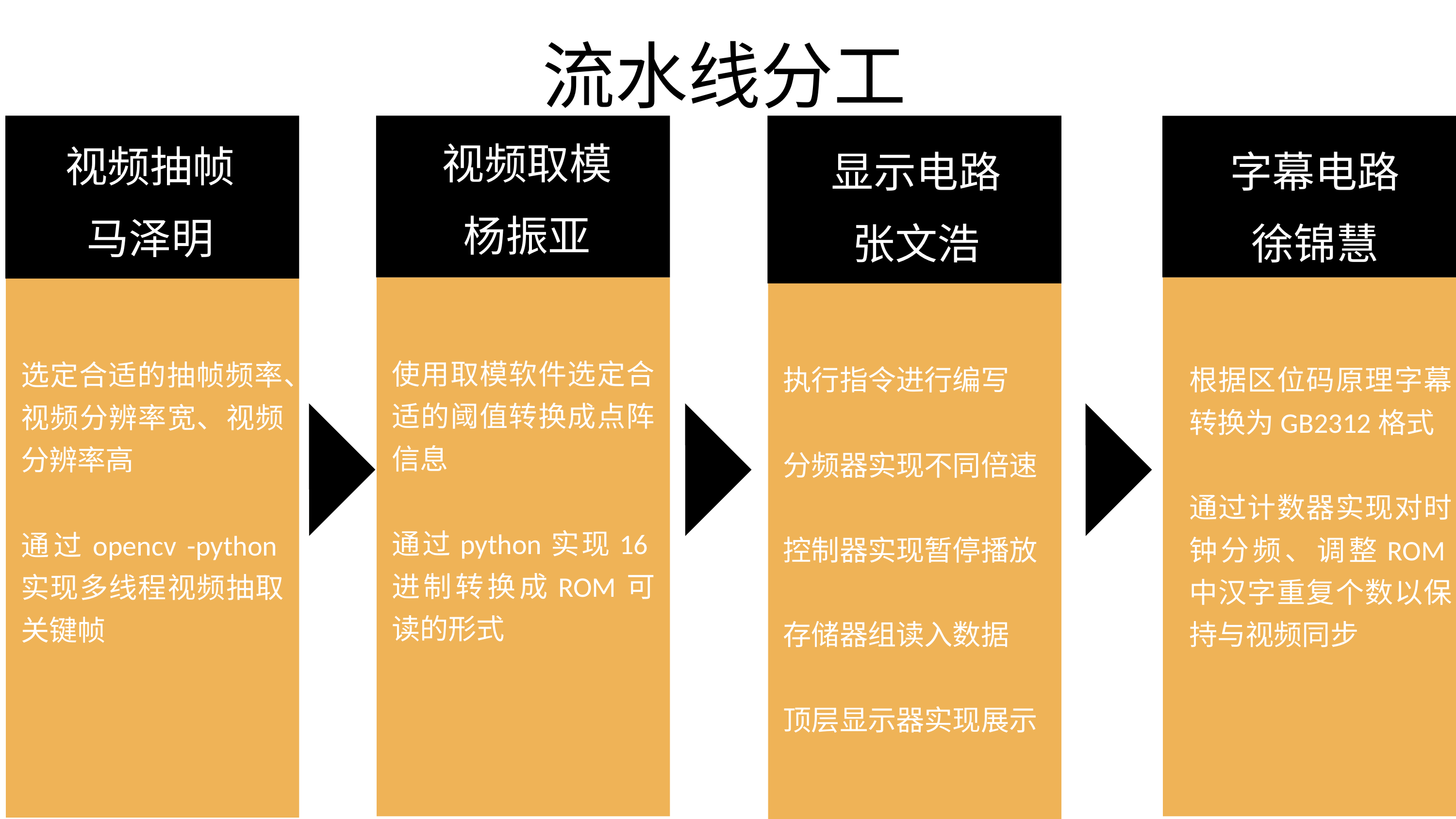

流水线分工

视频取模
杨振亚

视频抽帧
马泽明
显示电路
张文浩
字幕电路
徐锦慧

使用取模软件选定合适的阈值转换成点阵信息

通过python实现16进制转换成ROM可读的形式

选定合适的抽帧频率、视频分辨率宽、视频分辨率高

通过opencv -python实现多线程视频抽取关键帧

执行指令进行编写

分频器实现不同倍速

控制器实现暂停播放

存储器组读入数据

顶层显示器实现展示

根据区位码原理字幕转换为GB2312格式

通过计数器实现对时钟分频、调整ROM中汉字重复个数以保持与视频同步